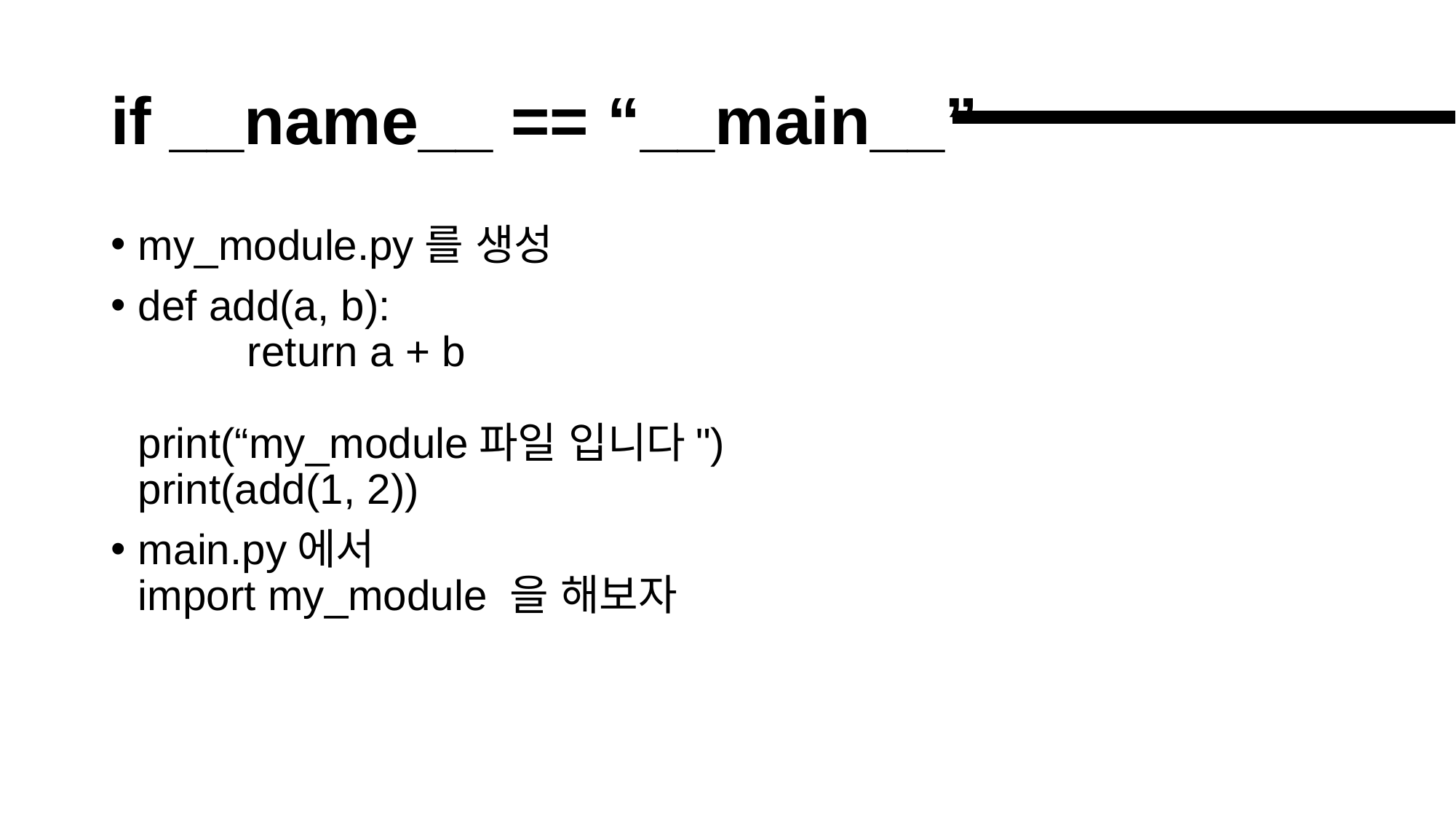

# if __name__ == “__main__”

my_module.py를 생성
def add(a, b):
	return a + b
print(“my_module파일 입니다")
print(add(1, 2))
main.py에서
import my_module 을 해보자